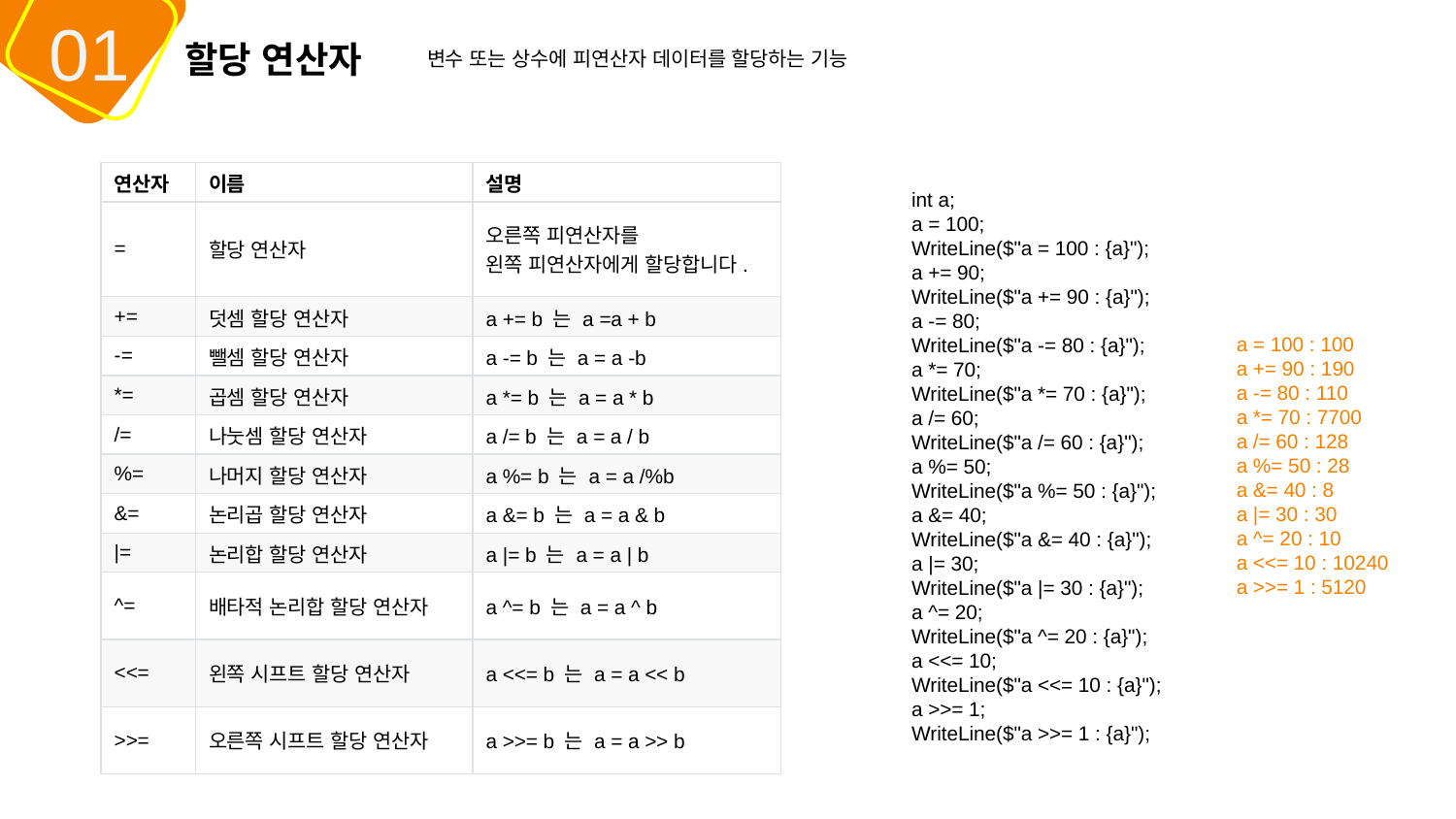

01
할당 연산자
변수 또는 상수에 피연산자 데이터를 할당하는 기능
| 연산자 | 이름 | 설명 |
| --- | --- | --- |
| = | 할당 연산자 | 오른쪽 피연산자를 왼쪽 피연산자에게 할당합니다. |
| += | 덧셈 할당 연산자 | a += b 는 a =a + b |
| -= | 뺄셈 할당 연산자 | a -= b 는 a = a -b |
| \*= | 곱셈 할당 연산자 | a \*= b 는 a = a \* b |
| /= | 나눗셈 할당 연산자 | a /= b 는 a = a / b |
| %= | 나머지 할당 연산자 | a %= b 는 a = a /%b |
| &= | 논리곱 할당 연산자 | a &= b 는 a = a & b |
| |= | 논리합 할당 연산자 | a |= b 는 a = a | b |
| ^= | 배타적 논리합 할당 연산자 | a ^= b 는 a = a ^ b |
| <<= | 왼쪽 시프트 할당 연산자 | a <<= b 는 a = a << b |
| >>= | 오른쪽 시프트 할당 연산자 | a >>= b 는 a = a >> b |
    int a;
    a = 100;
    WriteLine($"a = 100 : {a}");
    a += 90;
    WriteLine($"a += 90 : {a}");
    a -= 80;
    WriteLine($"a -= 80 : {a}");
    a *= 70;
    WriteLine($"a *= 70 : {a}");
    a /= 60;
    WriteLine($"a /= 60 : {a}");
    a %= 50;
    WriteLine($"a %= 50 : {a}");
    a &= 40;
    WriteLine($"a &= 40 : {a}");
    a |= 30;
    WriteLine($"a |= 30 : {a}");
    a ^= 20;
    WriteLine($"a ^= 20 : {a}");
    a <<= 10;
    WriteLine($"a <<= 10 : {a}");
    a >>= 1;
    WriteLine($"a >>= 1 : {a}");
a = 100 : 100
a += 90 : 190
a -= 80 : 110
a *= 70 : 7700
a /= 60 : 128
a %= 50 : 28
a &= 40 : 8
a |= 30 : 30
a ^= 20 : 10
a <<= 10 : 10240
a >>= 1 : 5120